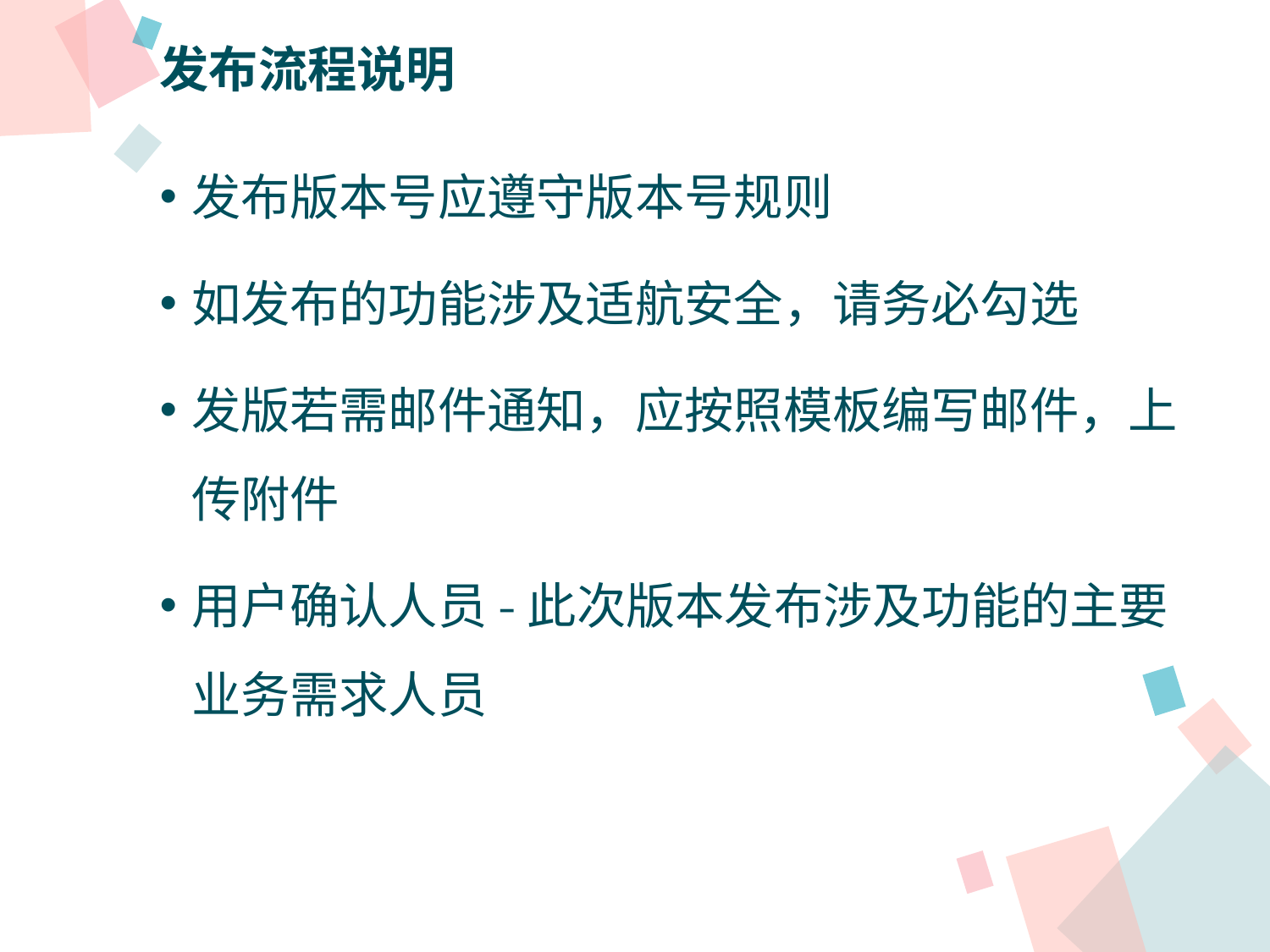

发布流程说明
发布版本号应遵守版本号规则
如发布的功能涉及适航安全，请务必勾选
发版若需邮件通知，应按照模板编写邮件，上传附件
用户确认人员-此次版本发布涉及功能的主要业务需求人员